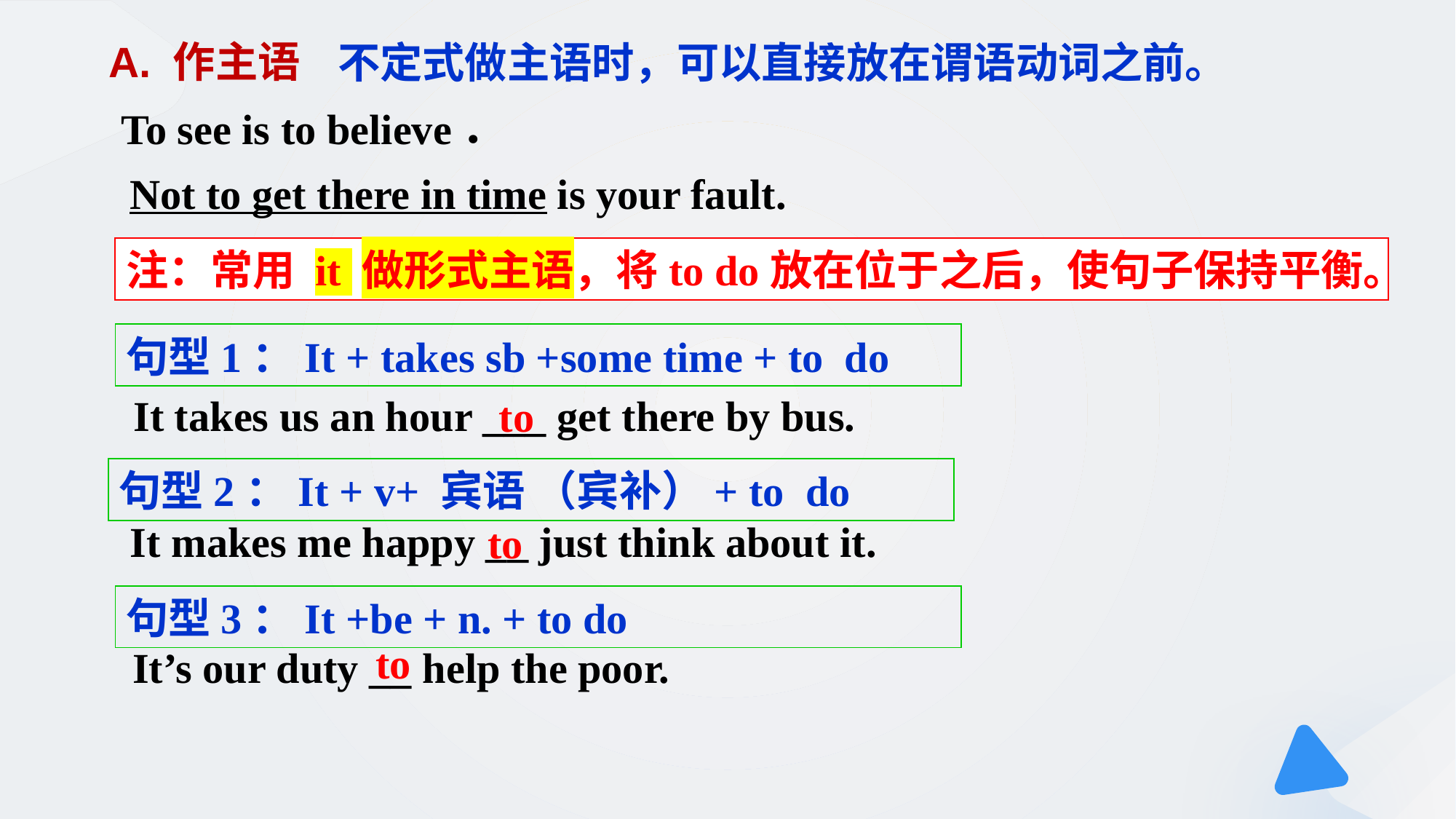

A. 作主语
不定式做主语时，可以直接放在谓语动词之前。
To see is to believe．
Not to get there in time is your fault.
注：常用 it 做形式主语，将to do放在位于之后，使句子保持平衡。
句型1：It + takes sb +some time + to  do
It takes us an hour ___ get there by bus.
to
句型2：It + v+ 宾语 （宾补）+ to  do
It makes me happy __ just think about it.
to
句型3：It +be + n. + to do
to
It’s our duty __ help the poor.